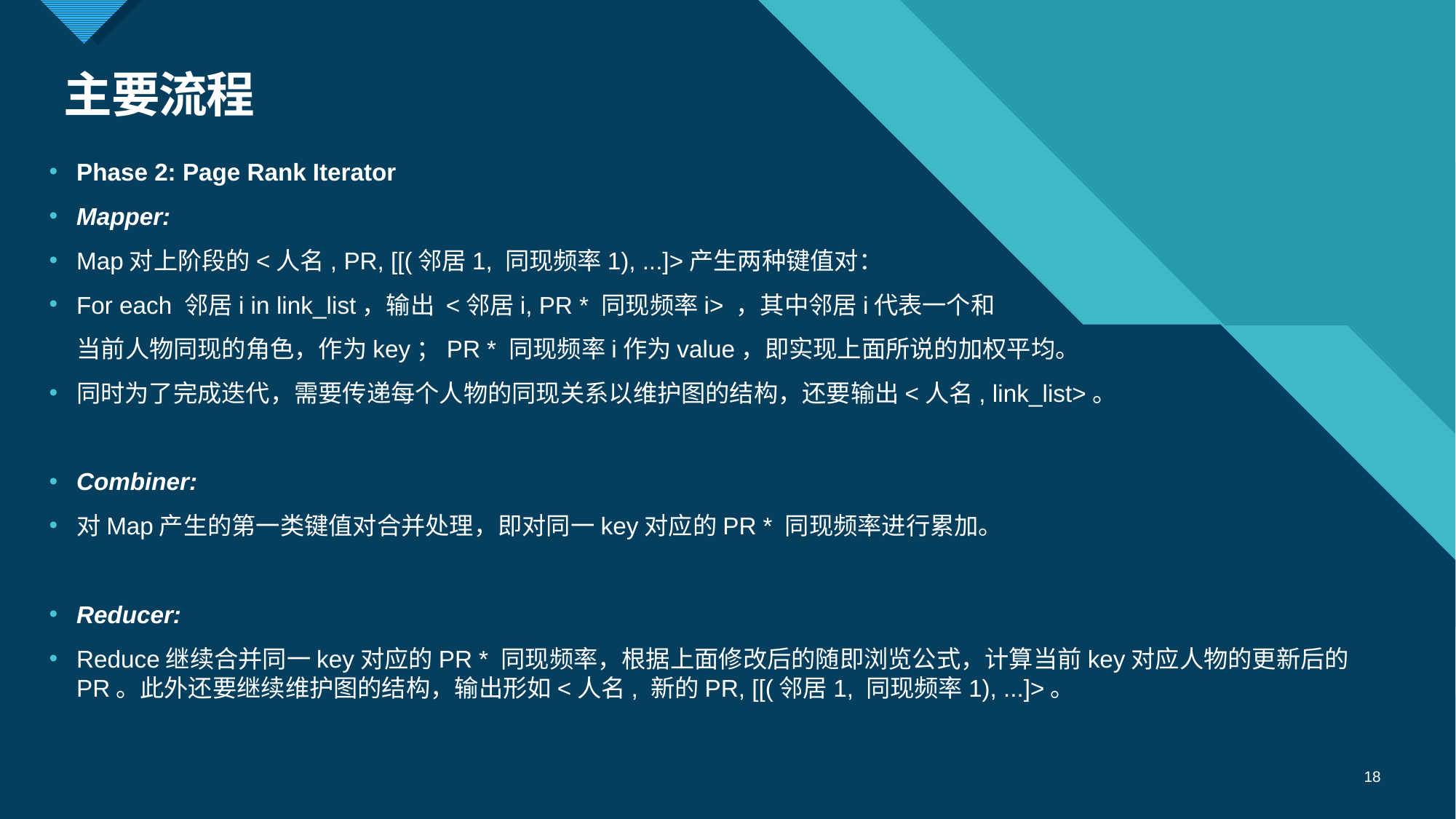

# 主要流程
Phase 2: Page Rank Iterator
Mapper:
Map对上阶段的<人名, PR, [[(邻居1, 同现频率1), ...]>产生两种键值对：
For each 邻居i in link_list，输出 <邻居i, PR * 同现频率i> ，其中邻居i代表一个和
    当前人物同现的角色，作为key；PR * 同现频率i作为value，即实现上面所说的加权平均。
同时为了完成迭代，需要传递每个人物的同现关系以维护图的结构，还要输出<人名, link_list>。

Combiner:
对Map产生的第一类键值对合并处理，即对同一key对应的PR * 同现频率进行累加。

Reducer:
Reduce继续合并同一key对应的PR * 同现频率，根据上面修改后的随即浏览公式，计算当前key对应人物的更新后的PR。此外还要继续维护图的结构，输出形如<人名, 新的PR, [[(邻居1, 同现频率1), ...]>。

18